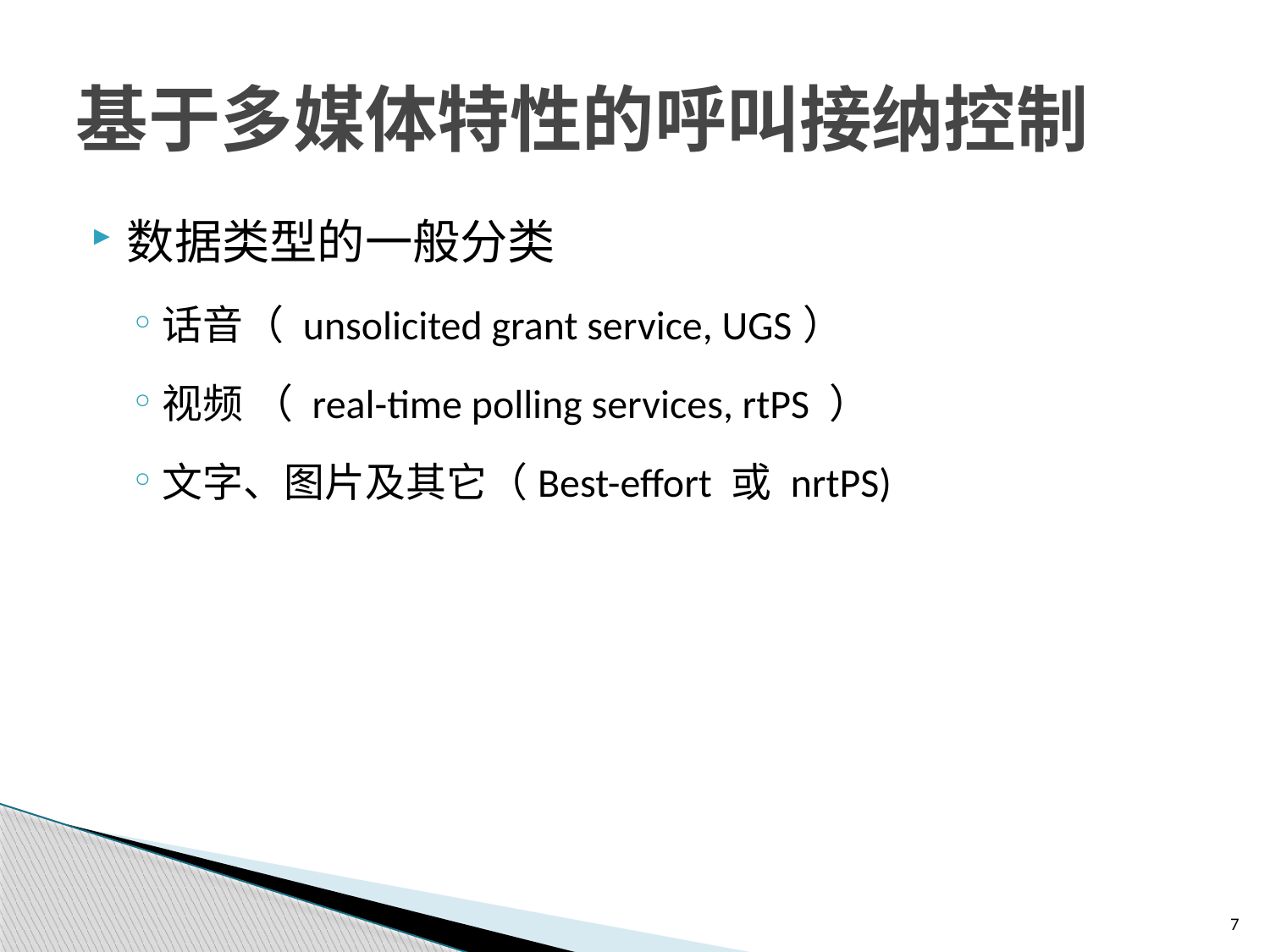

# 基于多媒体特性的呼叫接纳控制
数据类型的一般分类
话音（ unsolicited grant service, UGS）
视频 （ real-time polling services, rtPS ）
文字、图片及其它（Best-effort 或 nrtPS)
7